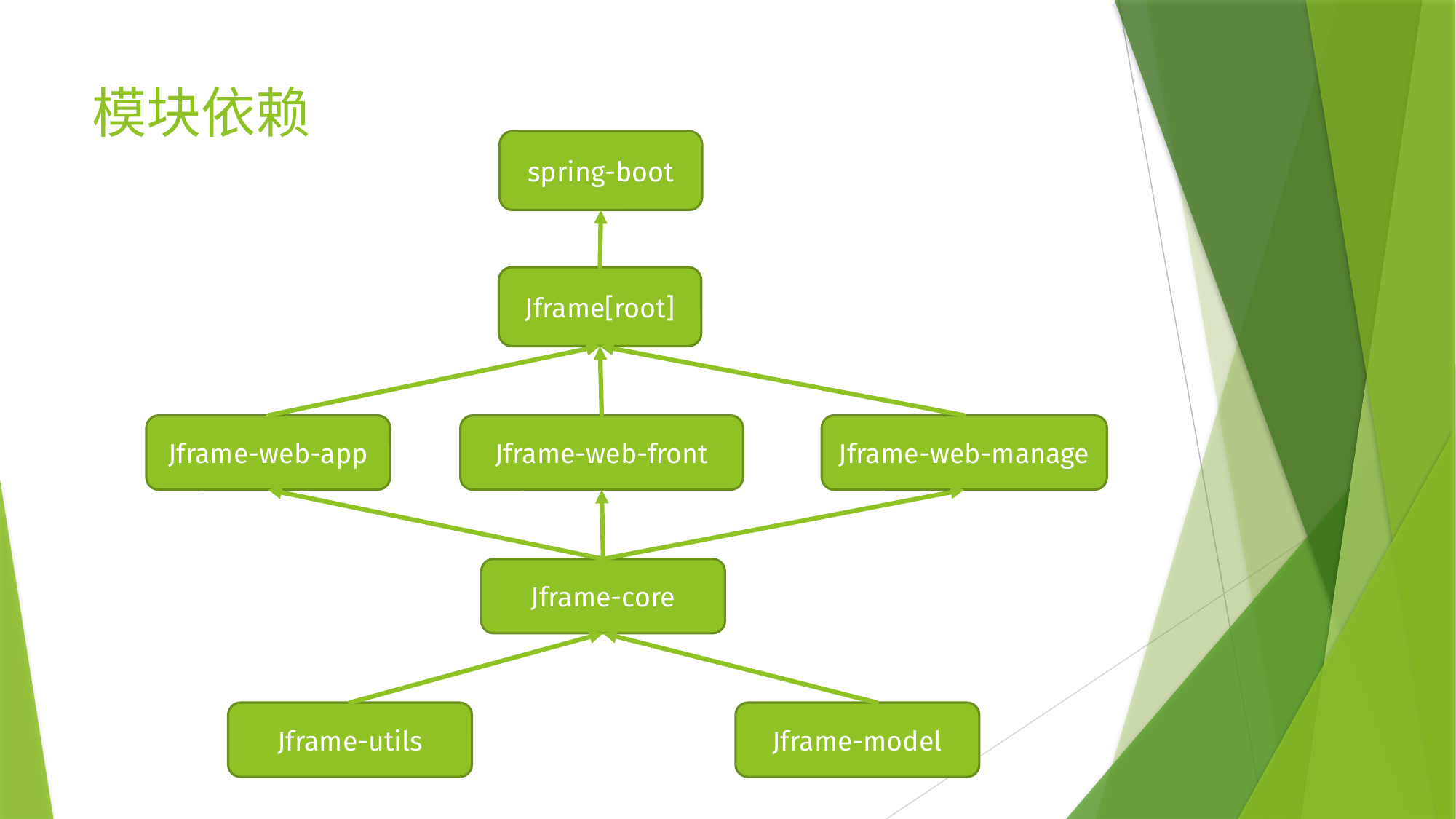

# 模块依赖
spring-boot
Jframe[root]
Jframe-web-app
Jframe-web-front
Jframe-web-manage
Jframe-core
Jframe-utils
Jframe-model